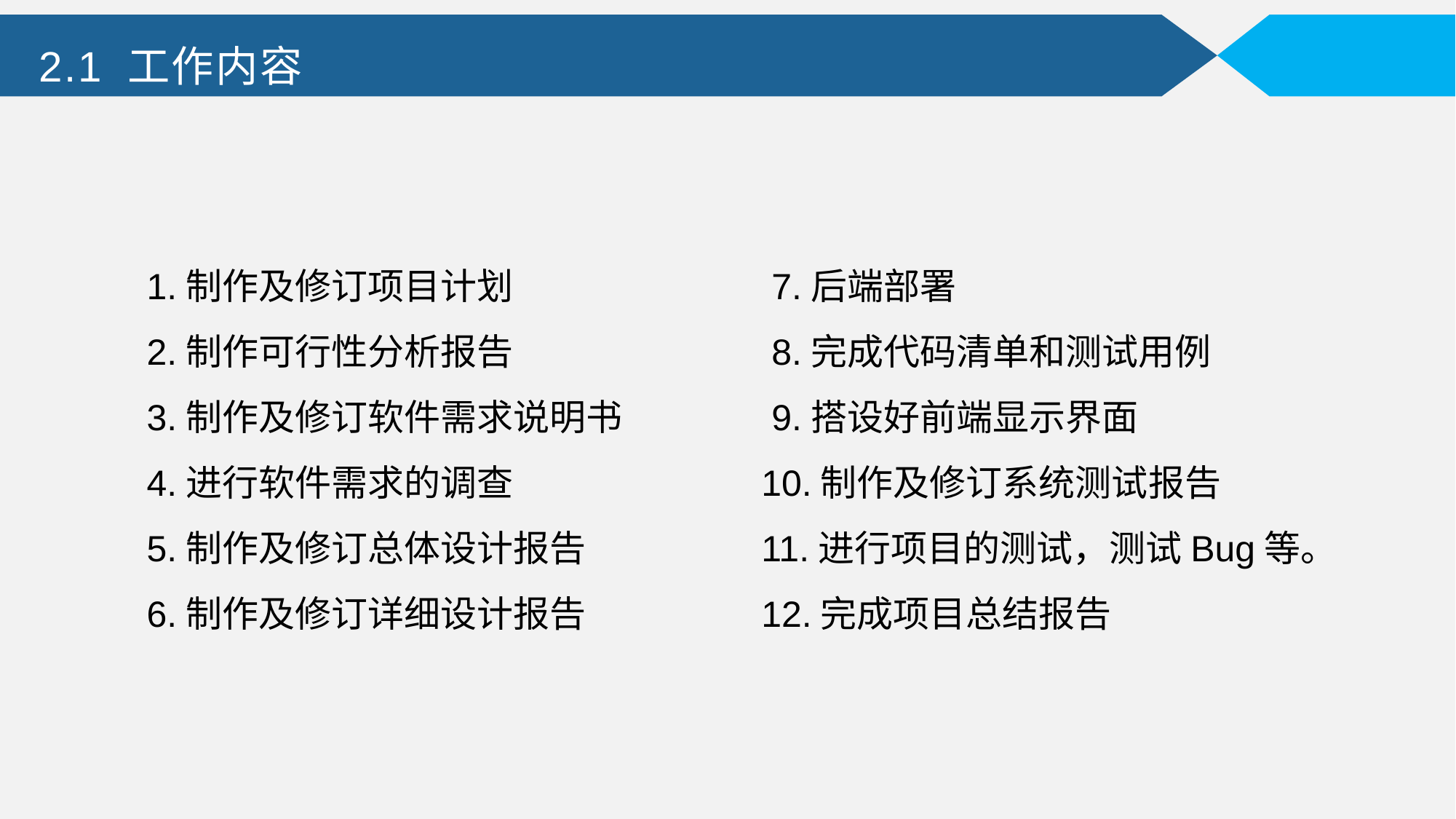

2.1 工作内容

     1.制作及修订项目计划
     2.制作可行性分析报告
     3.制作及修订软件需求说明书
     4.进行软件需求的调查
     5.制作及修订总体设计报告
     6.制作及修订详细设计报告

     7.后端部署
     8.完成代码清单和测试用例
     9.搭设好前端显示界面
    10.制作及修订系统测试报告
    11.进行项目的测试，测试Bug等。
    12.完成项目总结报告